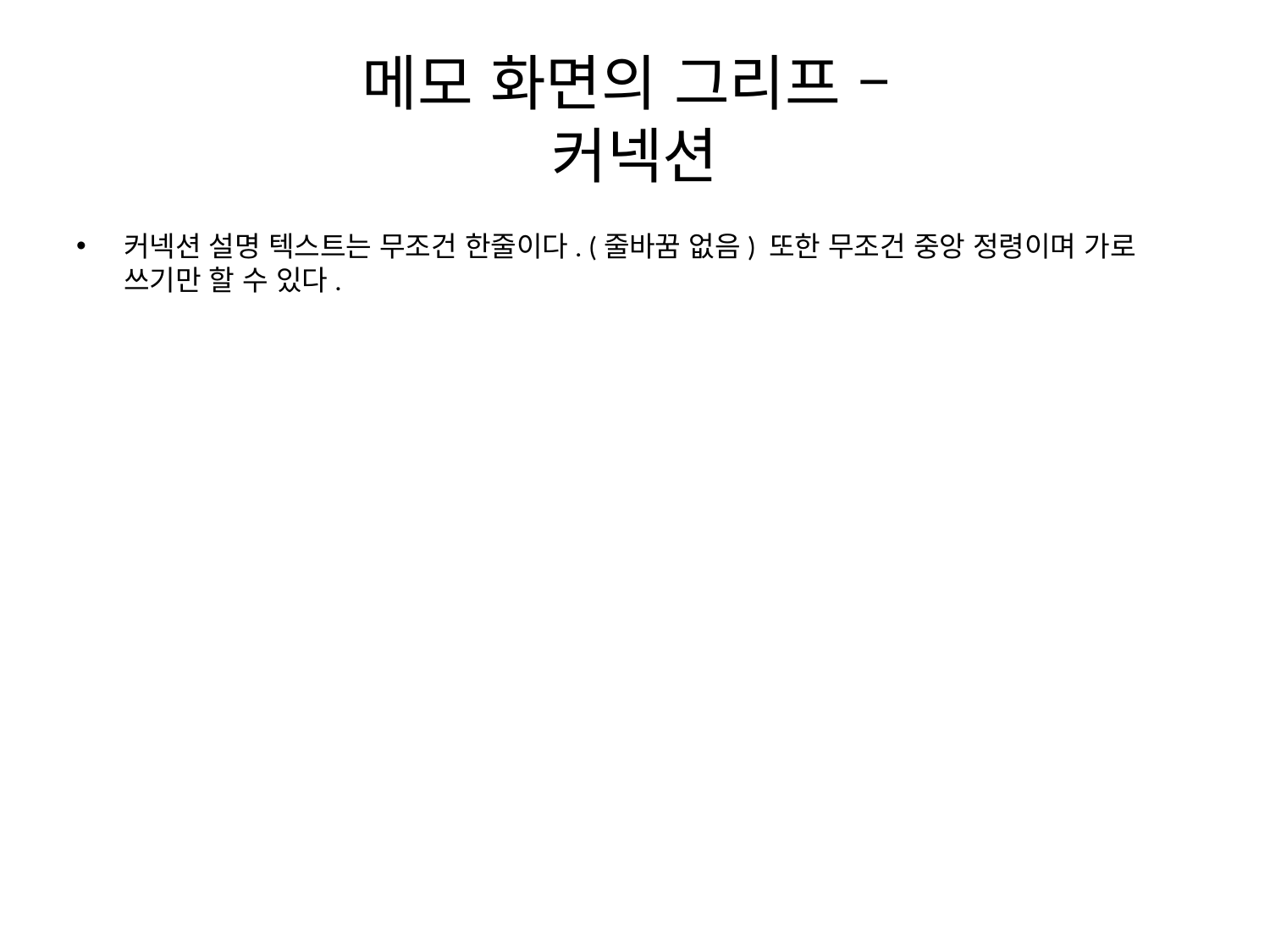

# 메모 화면의 그리프 – 커넥션
커넥션 설명 텍스트는 무조건 한줄이다. (줄바꿈 없음) 또한 무조건 중앙 정령이며 가로 쓰기만 할 수 있다.